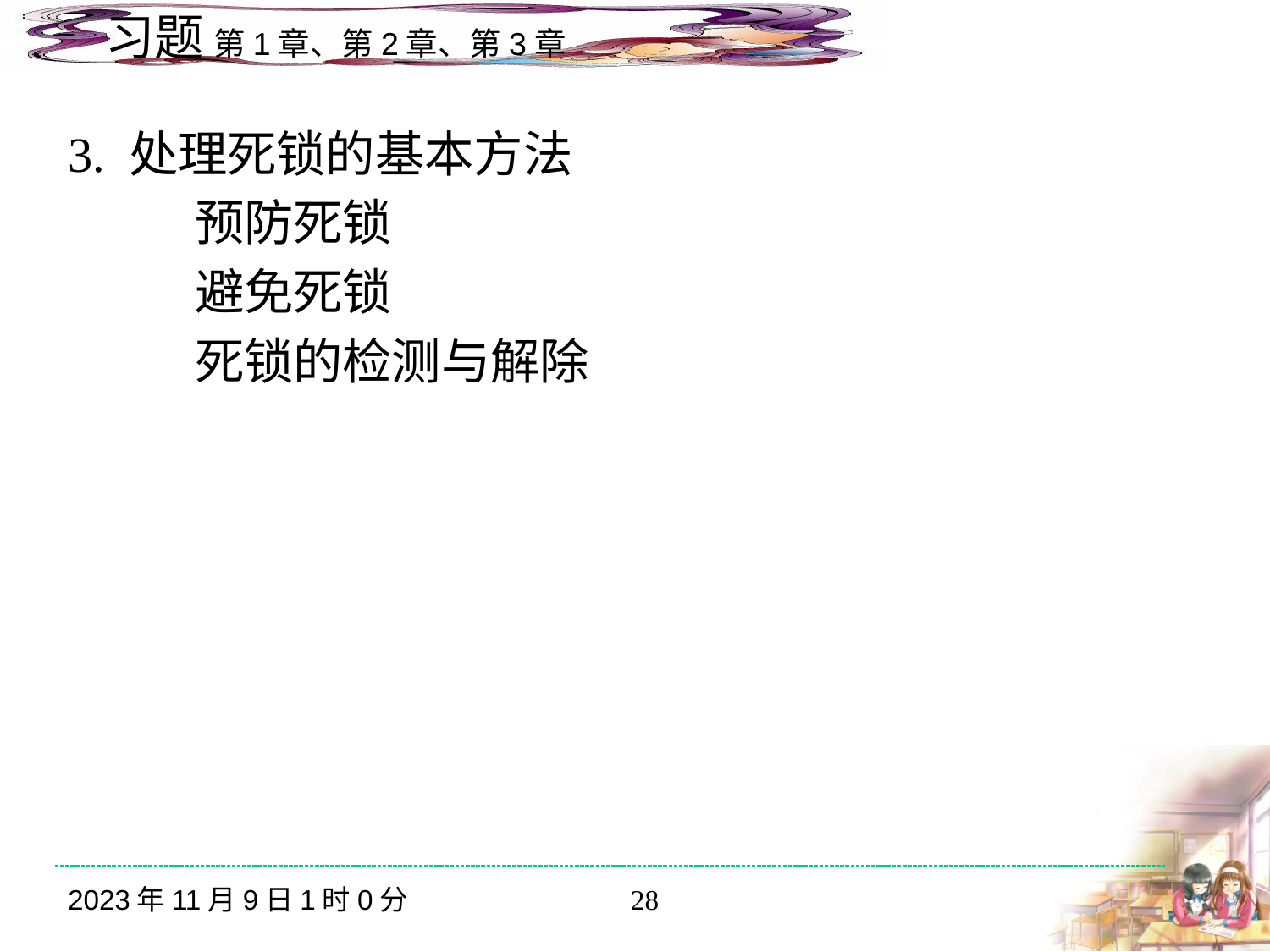

3. 处理死锁的基本方法
	预防死锁
	避免死锁
	死锁的检测与解除

2023年11月9日1时0分
28